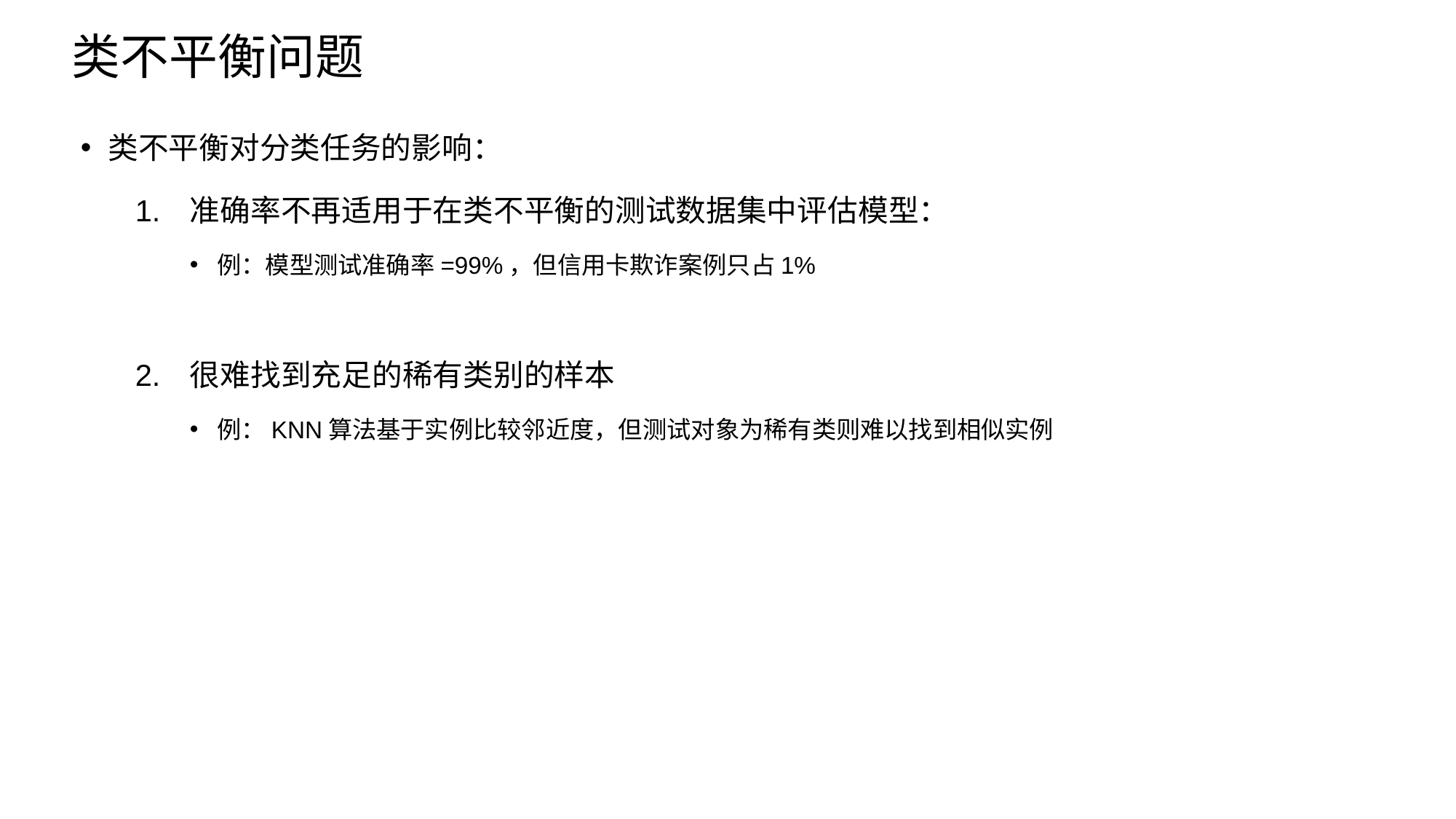

# 类不平衡问题

类不平衡对分类任务的影响：
准确率不再适用于在类不平衡的测试数据集中评估模型：
例：模型测试准确率=99%，但信用卡欺诈案例只占1%

很难找到充足的稀有类别的样本
例：KNN算法基于实例比较邻近度，但测试对象为稀有类则难以找到相似实例